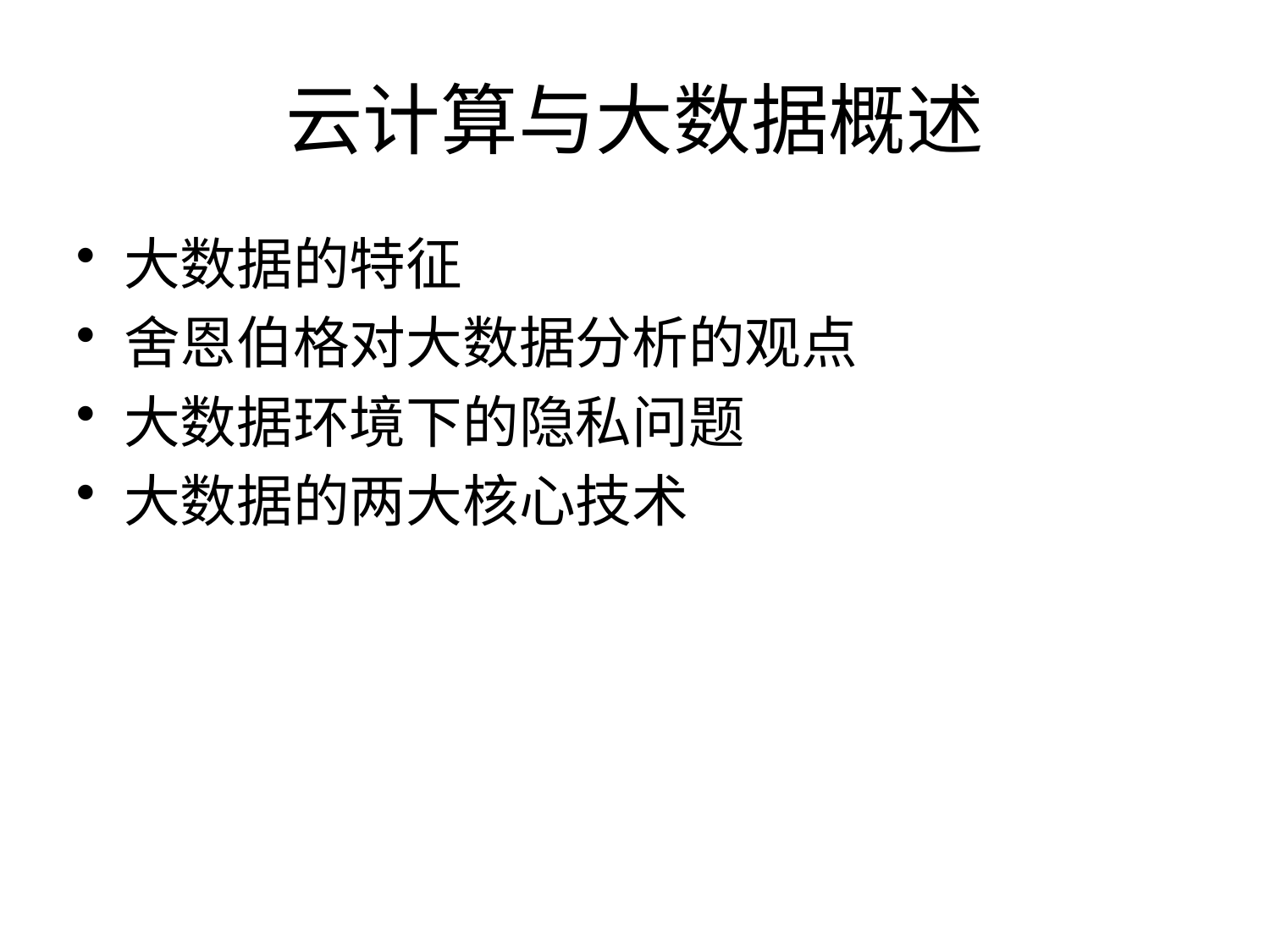

# 云计算与大数据概述
大数据的特征
舍恩伯格对大数据分析的观点
大数据环境下的隐私问题
大数据的两大核心技术